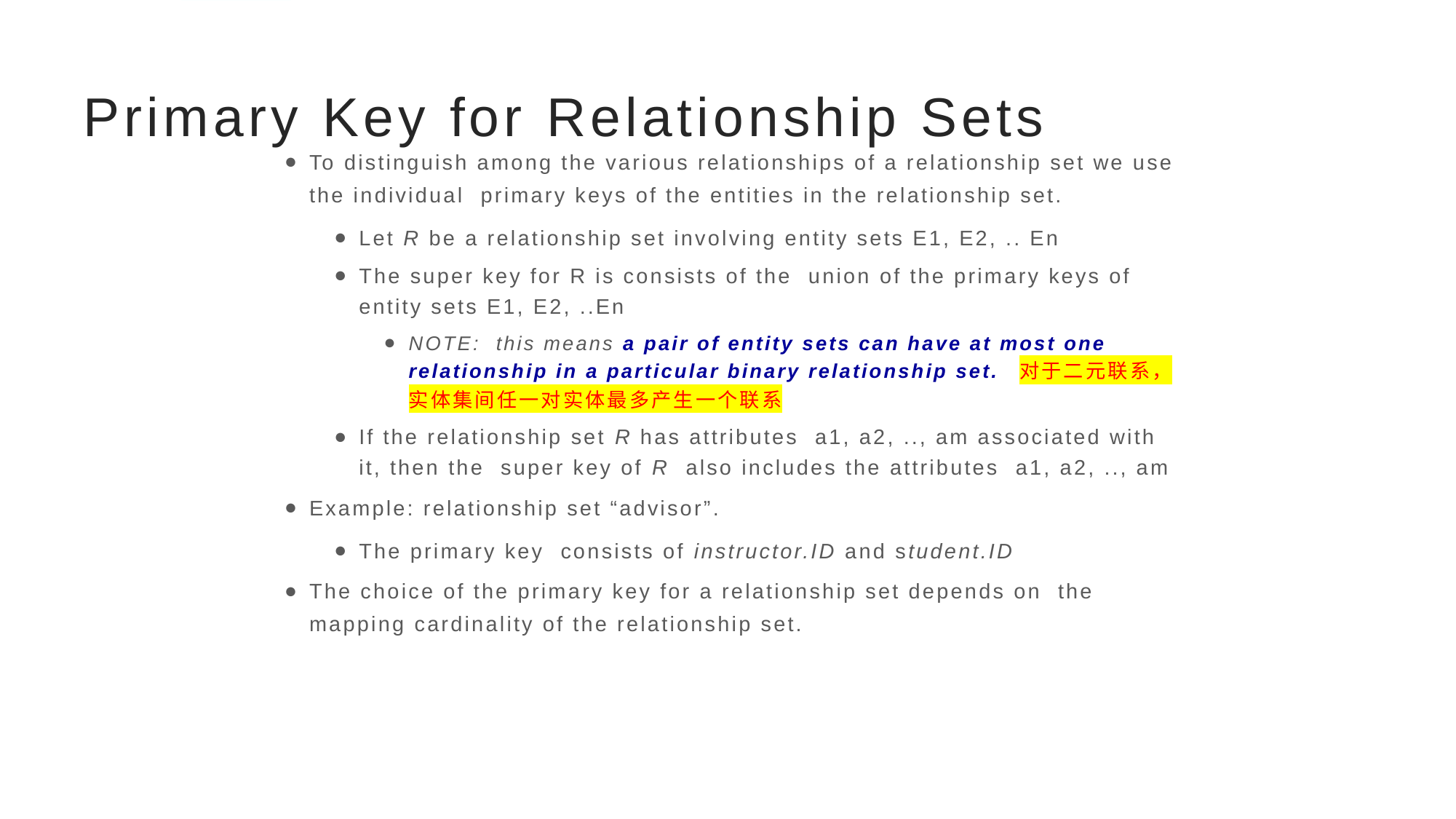

# Primary Key for Relationship Sets
To distinguish among the various relationships of a relationship set we use the individual  primary keys of the entities in the relationship set.
Let R be a relationship set involving entity sets E1, E2, .. En
The super key for R is consists of the  union of the primary keys of entity sets E1, E2, ..En
NOTE:  this means a pair of entity sets can have at most one relationship in a particular binary relationship set.  对于二元联系，实体集间任一对实体最多产生一个联系
If the relationship set R has attributes  a1, a2, .., am associated with it, then the  super key of R  also includes the attributes  a1, a2, .., am
Example: relationship set “advisor”.
The primary key  consists of instructor.ID and student.ID
The choice of the primary key for a relationship set depends on  the mapping cardinality of the relationship set.